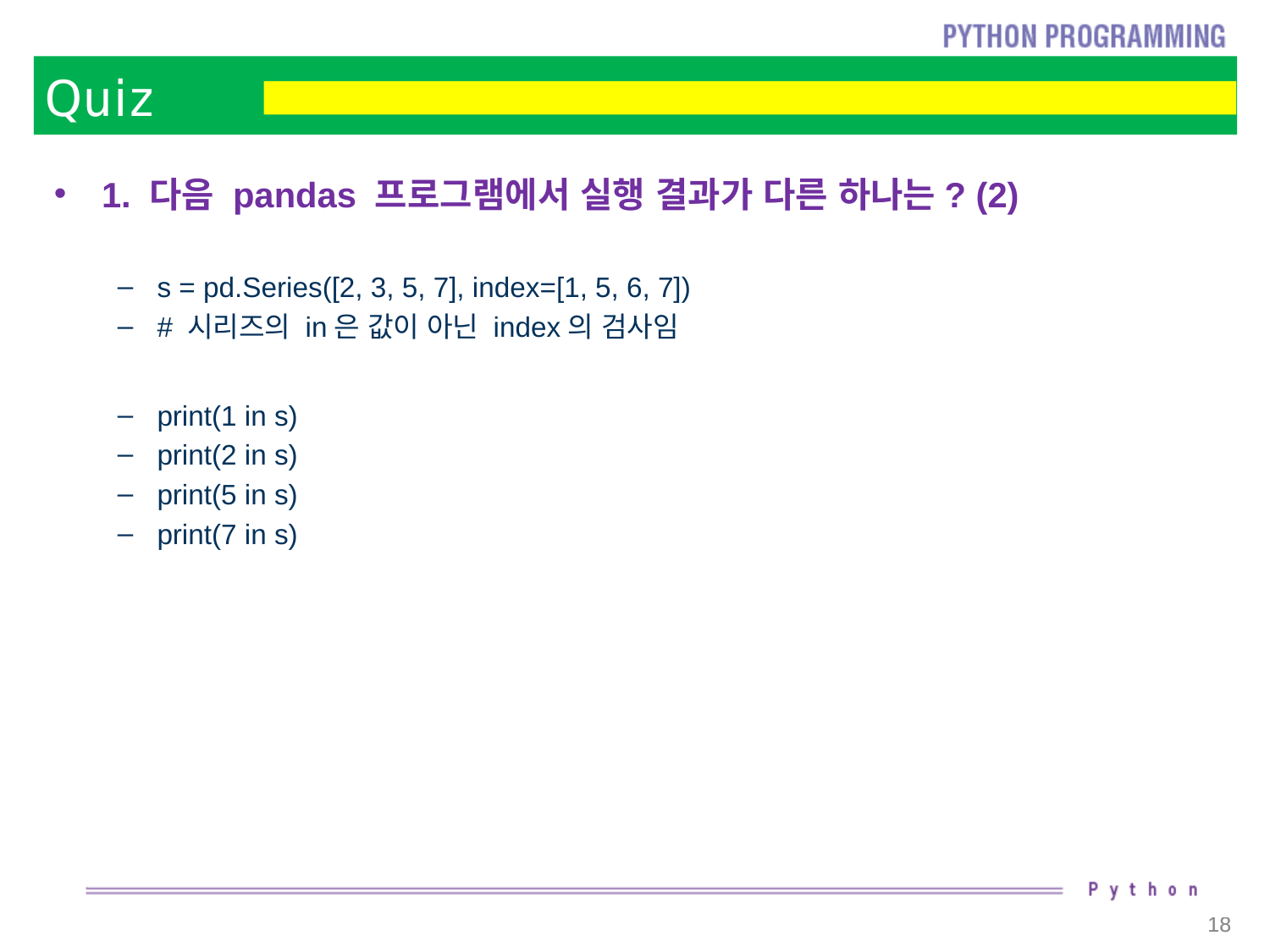

# Quiz

1. 다음 pandas 프로그램에서 실행 결과가 다른 하나는? (2)

s = pd.Series([2, 3, 5, 7], index=[1, 5, 6, 7])
# 시리즈의 in은 값이 아닌 index의 검사임

print(1 in s)
print(2 in s)
print(5 in s)
print(7 in s)

18